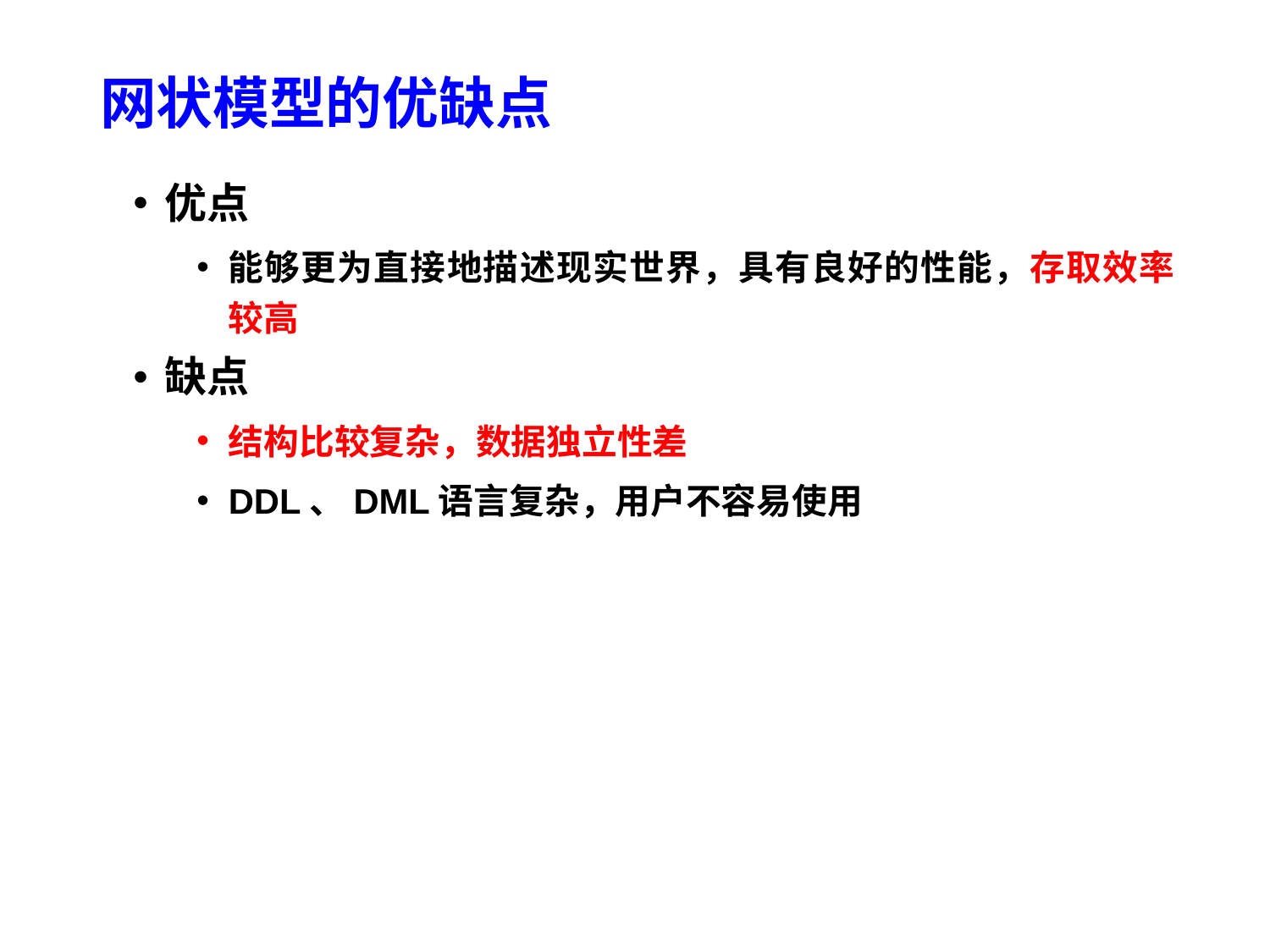

# 网状模型的优缺点
优点
能够更为直接地描述现实世界，具有良好的性能，存取效率较高
缺点
结构比较复杂，数据独立性差
DDL、DML语言复杂，用户不容易使用